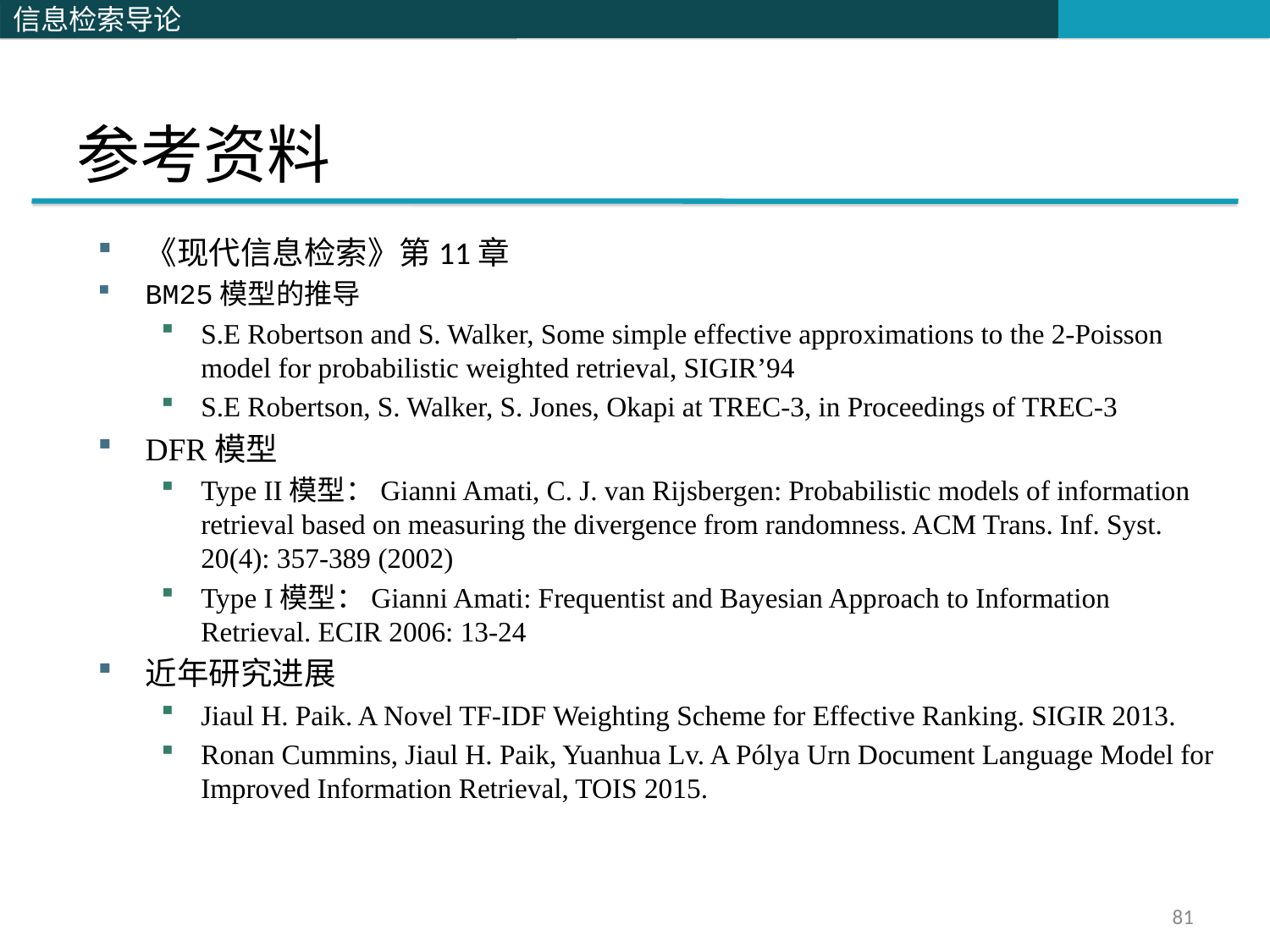

# 参考资料
《现代信息检索》第11章
BM25模型的推导
S.E Robertson and S. Walker, Some simple effective approximations to the 2-Poisson model for probabilistic weighted retrieval, SIGIR’94
S.E Robertson, S. Walker, S. Jones, Okapi at TREC-3, in Proceedings of TREC-3
DFR模型
Type II模型：Gianni Amati, C. J. van Rijsbergen: Probabilistic models of information retrieval based on measuring the divergence from randomness. ACM Trans. Inf. Syst. 20(4): 357-389 (2002)
Type I模型：Gianni Amati: Frequentist and Bayesian Approach to Information Retrieval. ECIR 2006: 13-24
近年研究进展
Jiaul H. Paik. A Novel TF-IDF Weighting Scheme for Effective Ranking. SIGIR 2013.
Ronan Cummins, Jiaul H. Paik, Yuanhua Lv. A Pólya Urn Document Language Model for Improved Information Retrieval, TOIS 2015.
81